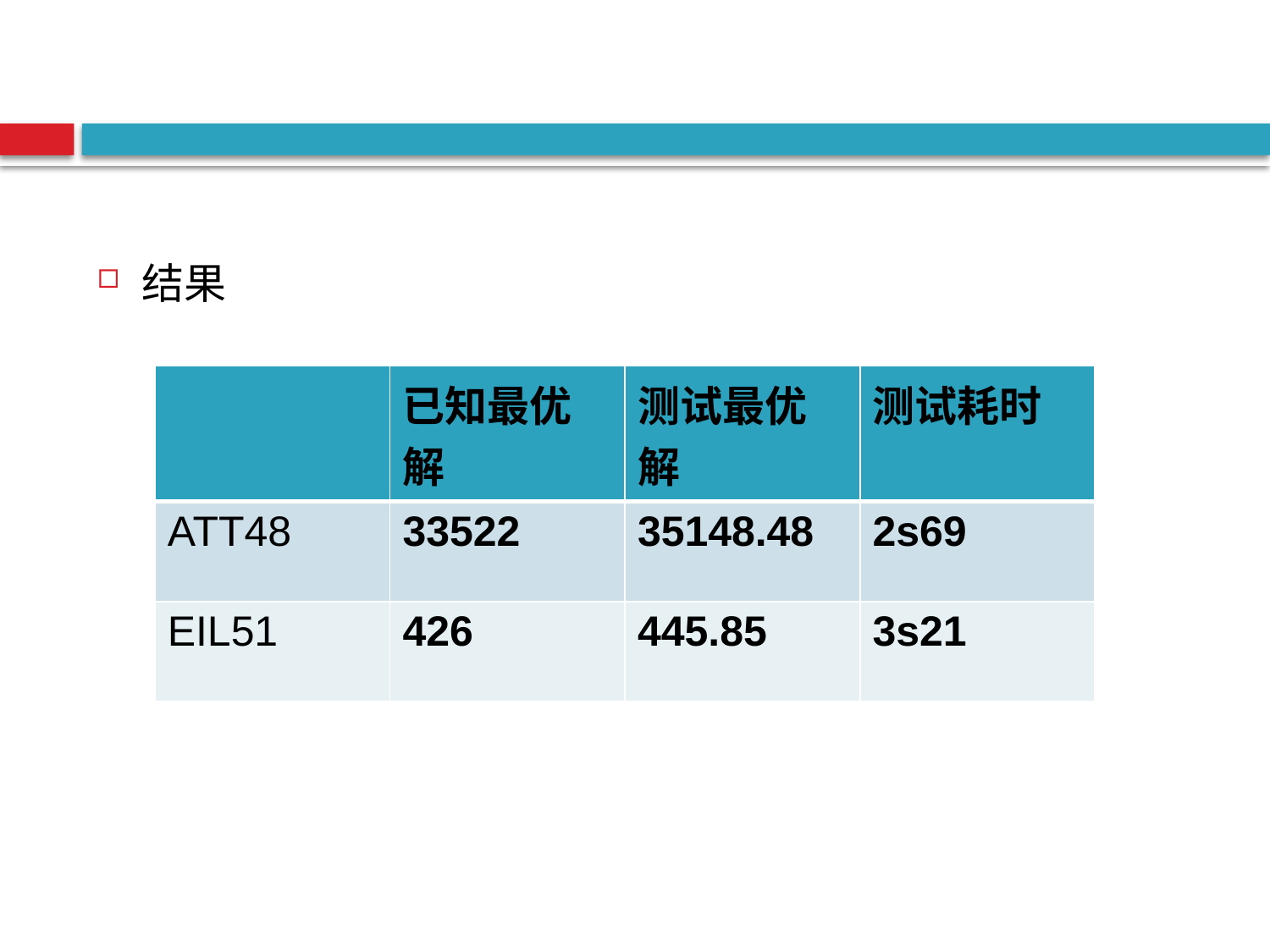

#
结果
|  | 已知最优解 | 测试最优解 | 测试耗时 |
| --- | --- | --- | --- |
| ATT48 | 33522 | 35148.48 | 2s69 |
| EIL51 | 426 | 445.85 | 3s21 |